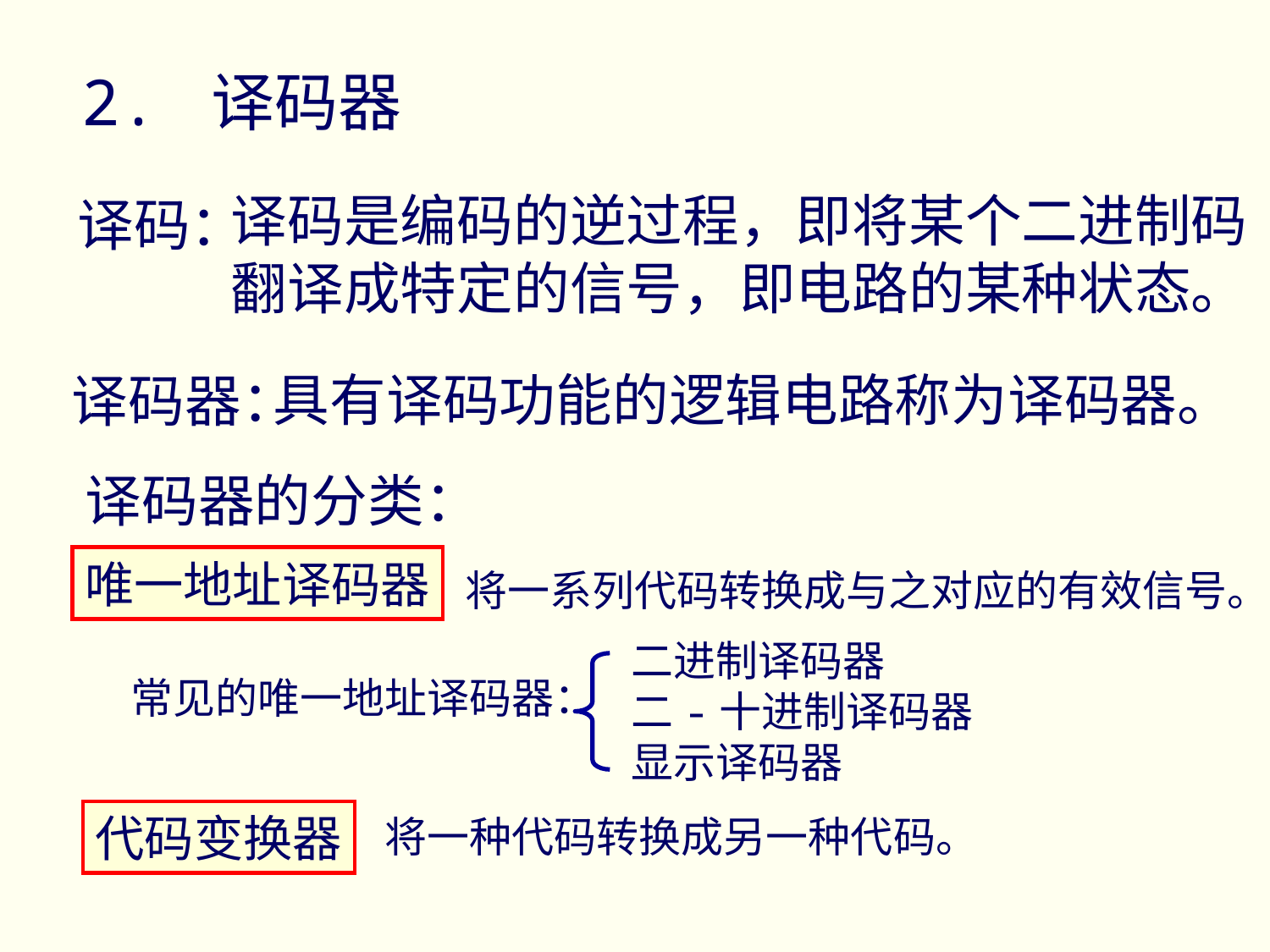

2. 译码器
译码是编码的逆过程，即将某个二进制码翻译成特定的信号，即电路的某种状态。
译码：
具有译码功能的逻辑电路称为译码器。
译码器：
译码器的分类：
唯一地址译码器
将一系列代码转换成与之对应的有效信号。
二进制译码器
二-十进制译码器
显示译码器

常见的唯一地址译码器：
代码变换器
将一种代码转换成另一种代码。